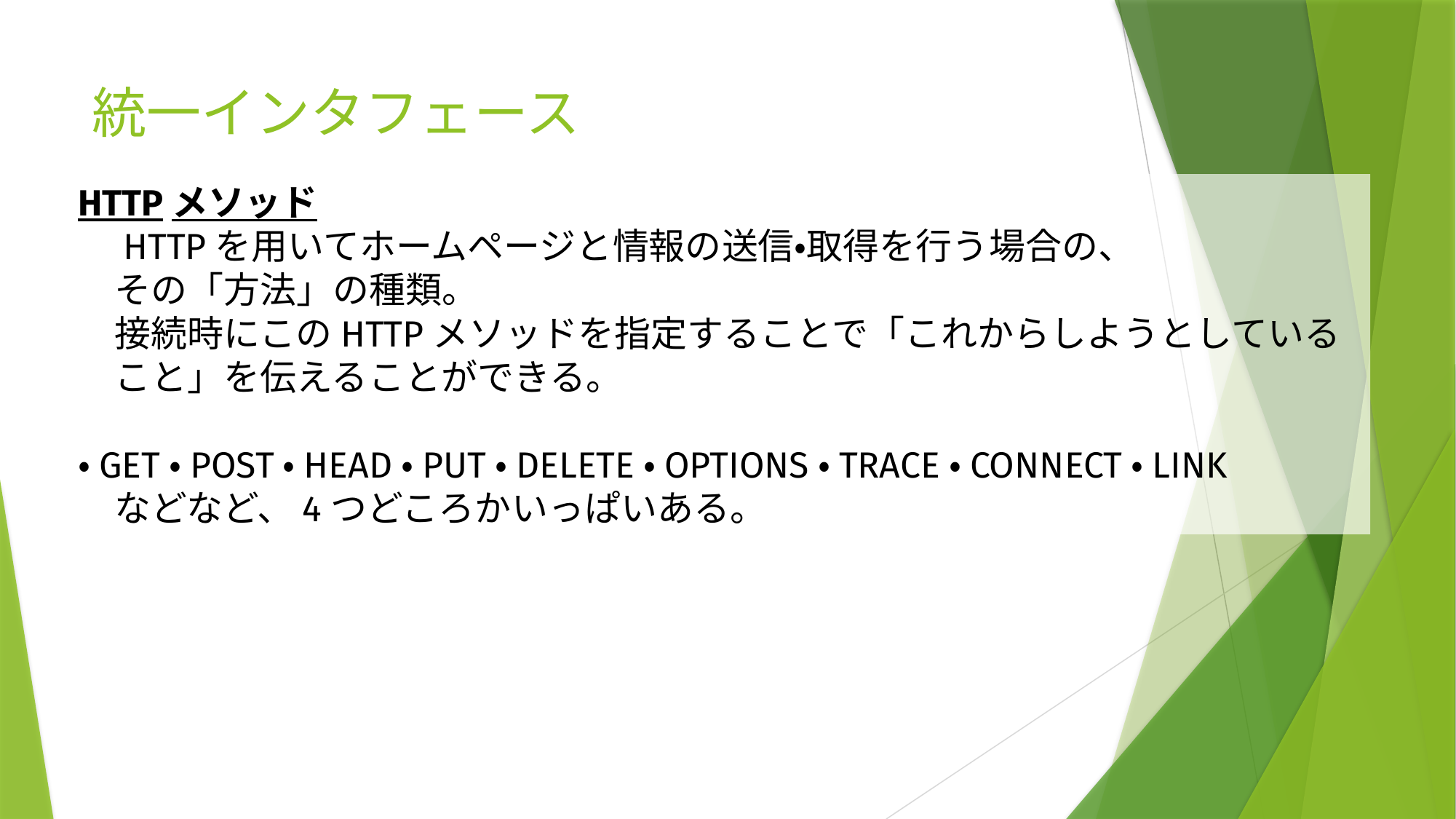

# 統一インタフェース
HTTPメソッド
　HTTPを用いてホームページと情報の送信・取得を行う場合の、
　その「方法」の種類。
　接続時にこのHTTPメソッドを指定することで「これからしようとしている
　こと」を伝えることができる。

・GET・POST・HEAD・PUT・DELETE・OPTIONS・TRACE・CONNECT・LINK
　などなど、4つどころかいっぱいある。